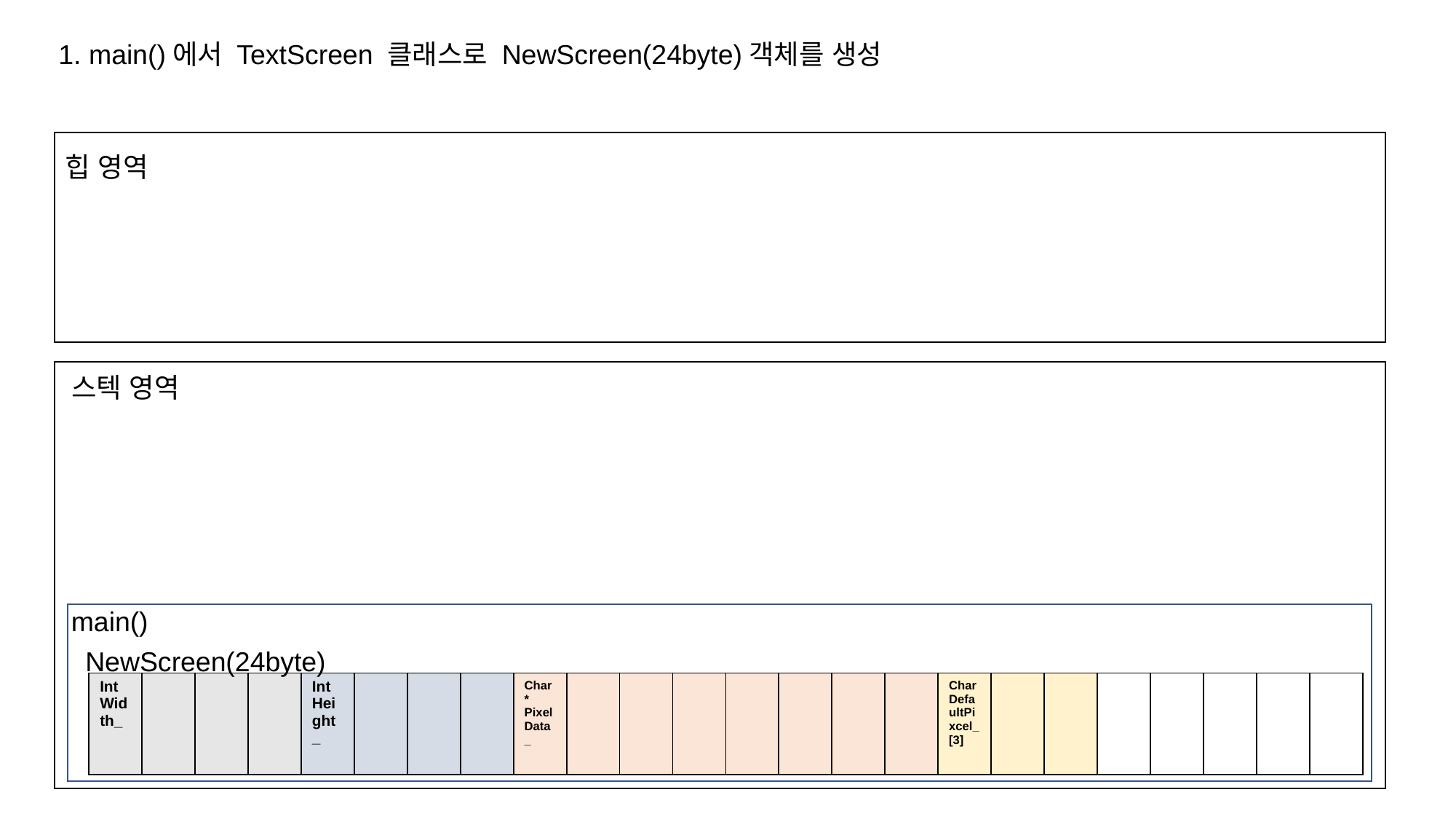

1. main()에서 TextScreen 클래스로 NewScreen(24byte)객체를 생성

힙 영역

스텍 영역
main()

NewScreen(24byte)

| Int Width\_ |  |  |  | Int Height\_ |  |  |  | Char\* PixelData\_ |  |  |  |  |  |  |  | Char DefaultPixcel\_ [3] |  |  |  |  |  |  |  |
| --- | --- | --- | --- | --- | --- | --- | --- | --- | --- | --- | --- | --- | --- | --- | --- | --- | --- | --- | --- | --- | --- | --- | --- |